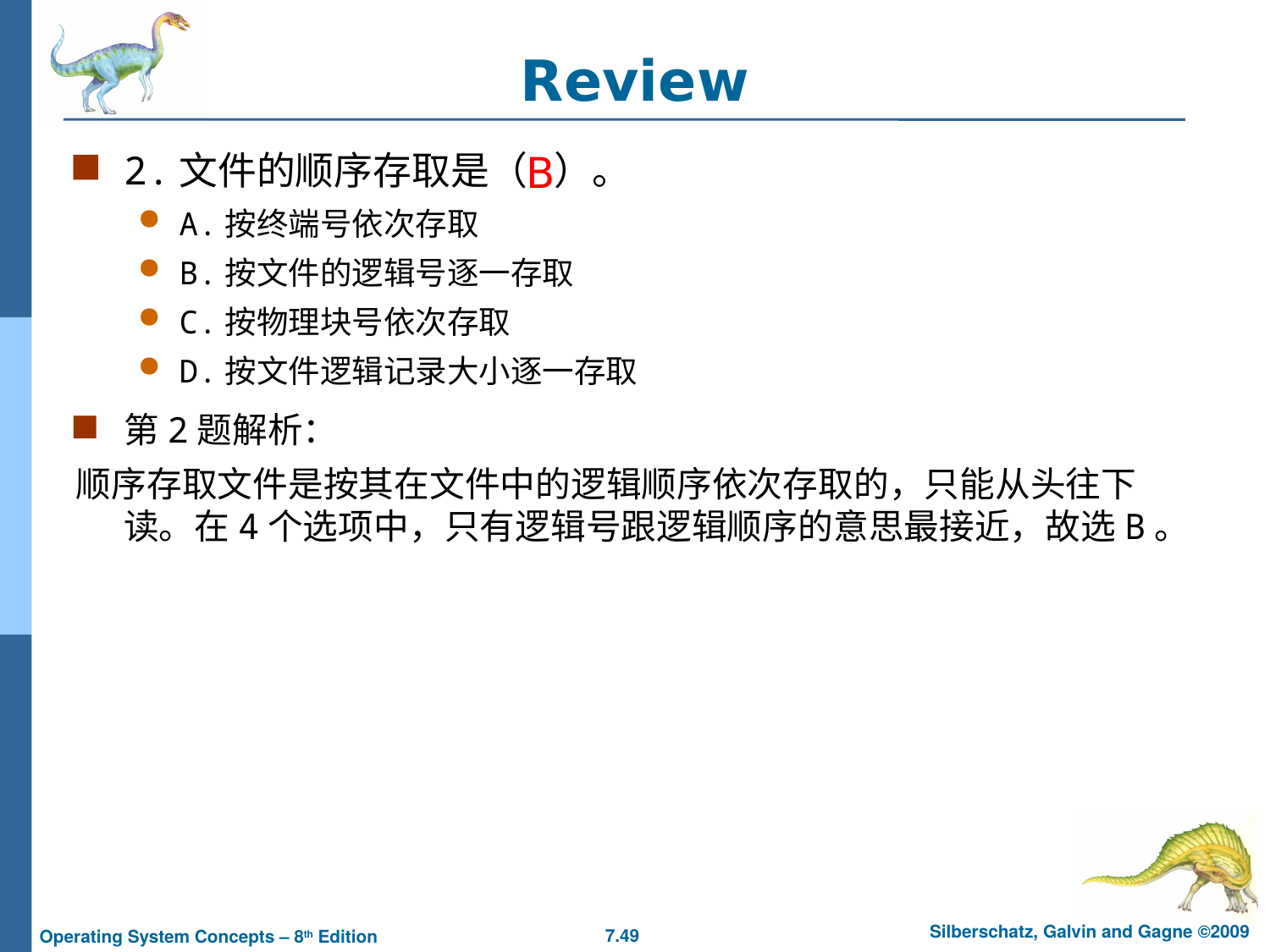

# Review
2.文件的顺序存取是（   ）。
A.按终端号依次存取
B.按文件的逻辑号逐一存取
C.按物理块号依次存取
D.按文件逻辑记录大小逐一存取
B
第2题解析：
顺序存取文件是按其在文件中的逻辑顺序依次存取的，只能从头往下读。在4个选项中，只有逻辑号跟逻辑顺序的意思最接近，故选B。